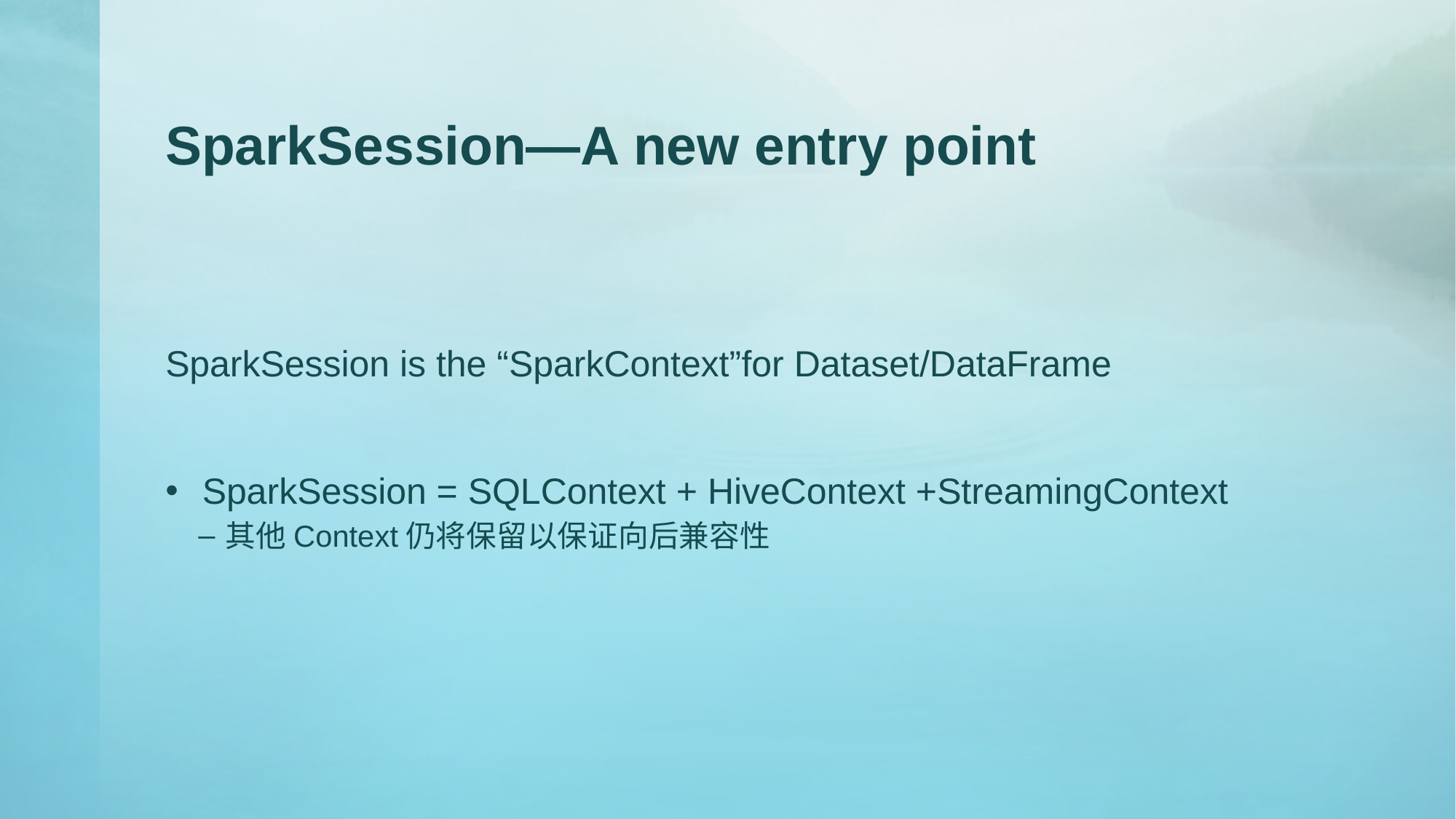

# SparkSession—A new entry point

SparkSession is the “SparkContext”for Dataset/DataFrame

 SparkSession = SQLContext + HiveContext +StreamingContext
其他Context仍将保留以保证向后兼容性